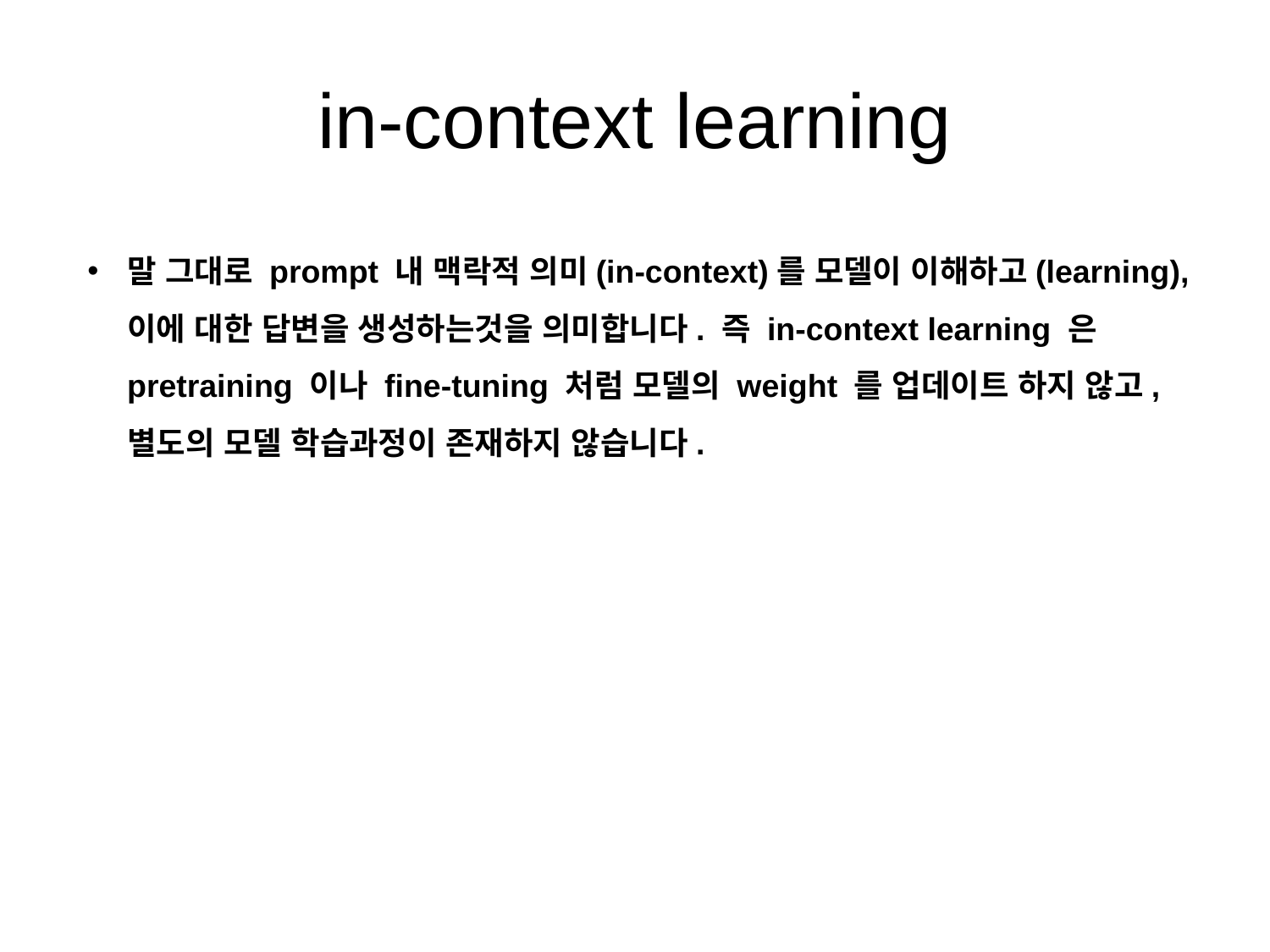

# in-context learning
말 그대로 prompt 내 맥락적 의미(in-context)를 모델이 이해하고(learning), 이에 대한 답변을 생성하는것을 의미합니다. 즉 in-context learning 은 pretraining 이나 fine-tuning 처럼 모델의 weight 를 업데이트 하지 않고, 별도의 모델 학습과정이 존재하지 않습니다.